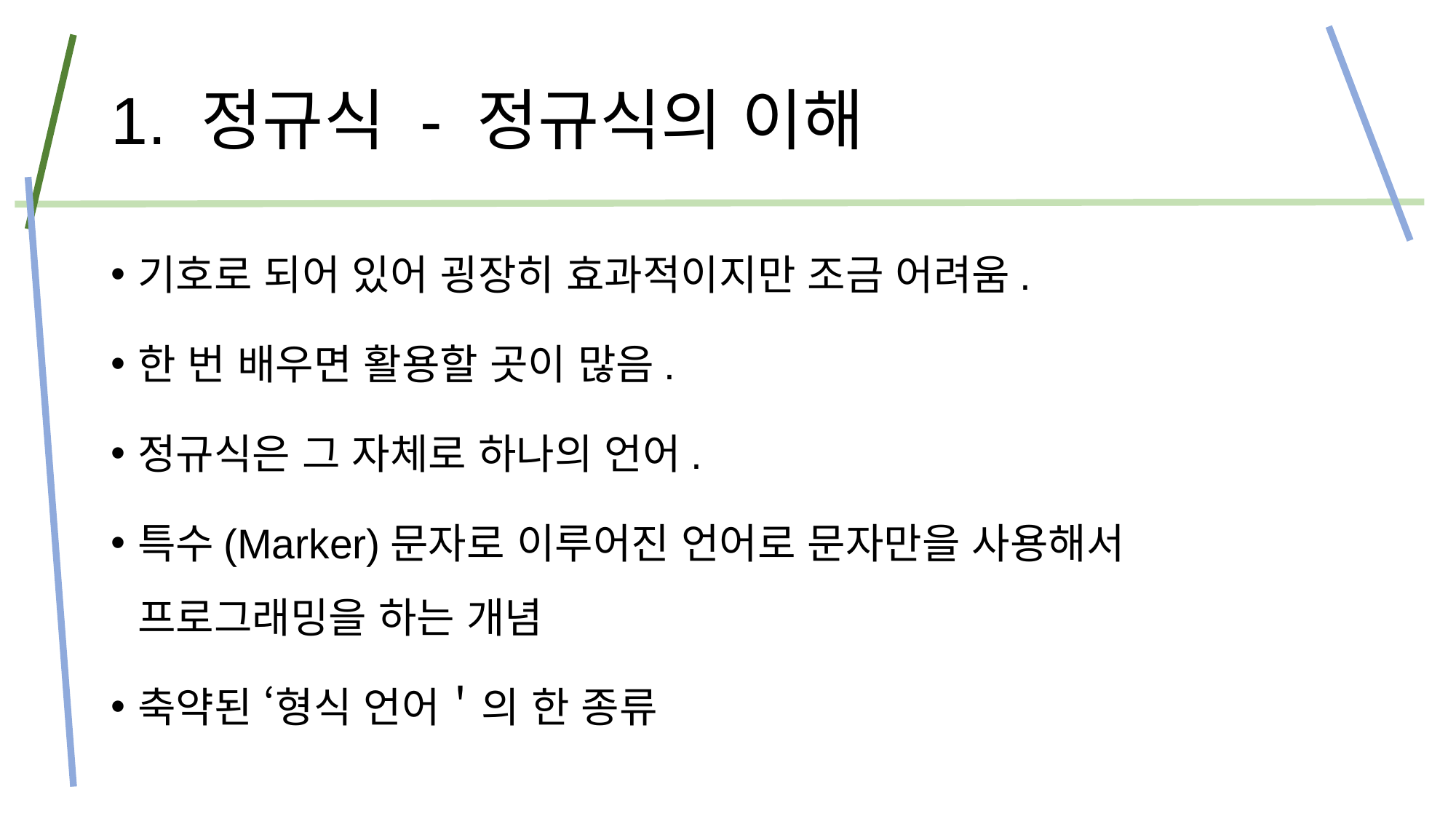

# 1. 정규식 - 정규식의 이해
기호로 되어 있어 굉장히 효과적이지만 조금 어려움.
한 번 배우면 활용할 곳이 많음.
정규식은 그 자체로 하나의 언어.
특수(Marker)문자로 이루어진 언어로 문자만을 사용해서 프로그래밍을 하는 개념
축약된 ‘형식 언어＇의 한 종류